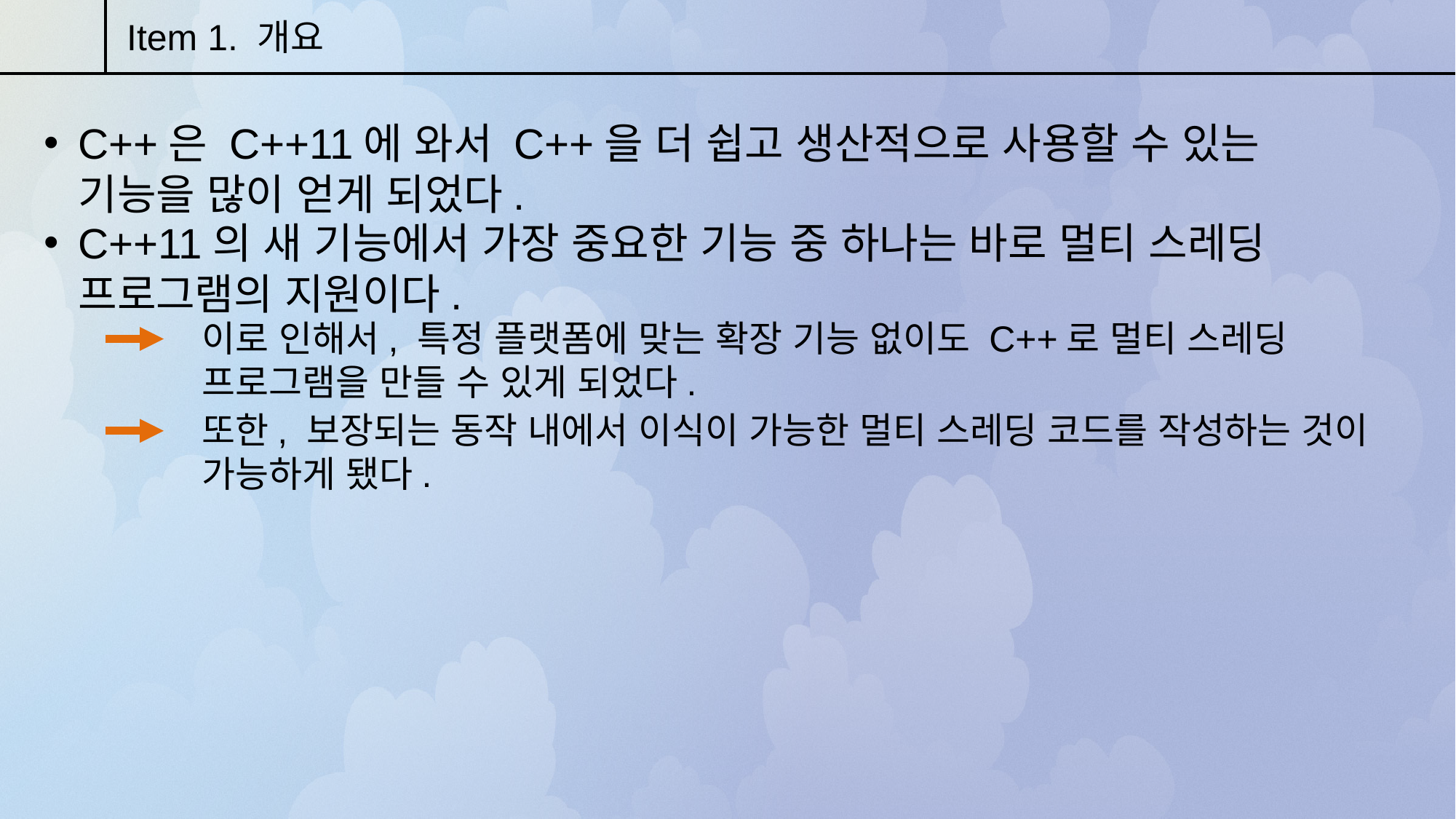

Item 1. 개요
C++은 C++11에 와서 C++을 더 쉽고 생산적으로 사용할 수 있는 기능을 많이 얻게 되었다.
C++11의 새 기능에서 가장 중요한 기능 중 하나는 바로 멀티 스레딩 프로그램의 지원이다.
이로 인해서, 특정 플랫폼에 맞는 확장 기능 없이도 C++로 멀티 스레딩 프로그램을 만들 수 있게 되었다.
또한, 보장되는 동작 내에서 이식이 가능한 멀티 스레딩 코드를 작성하는 것이 가능하게 됐다.